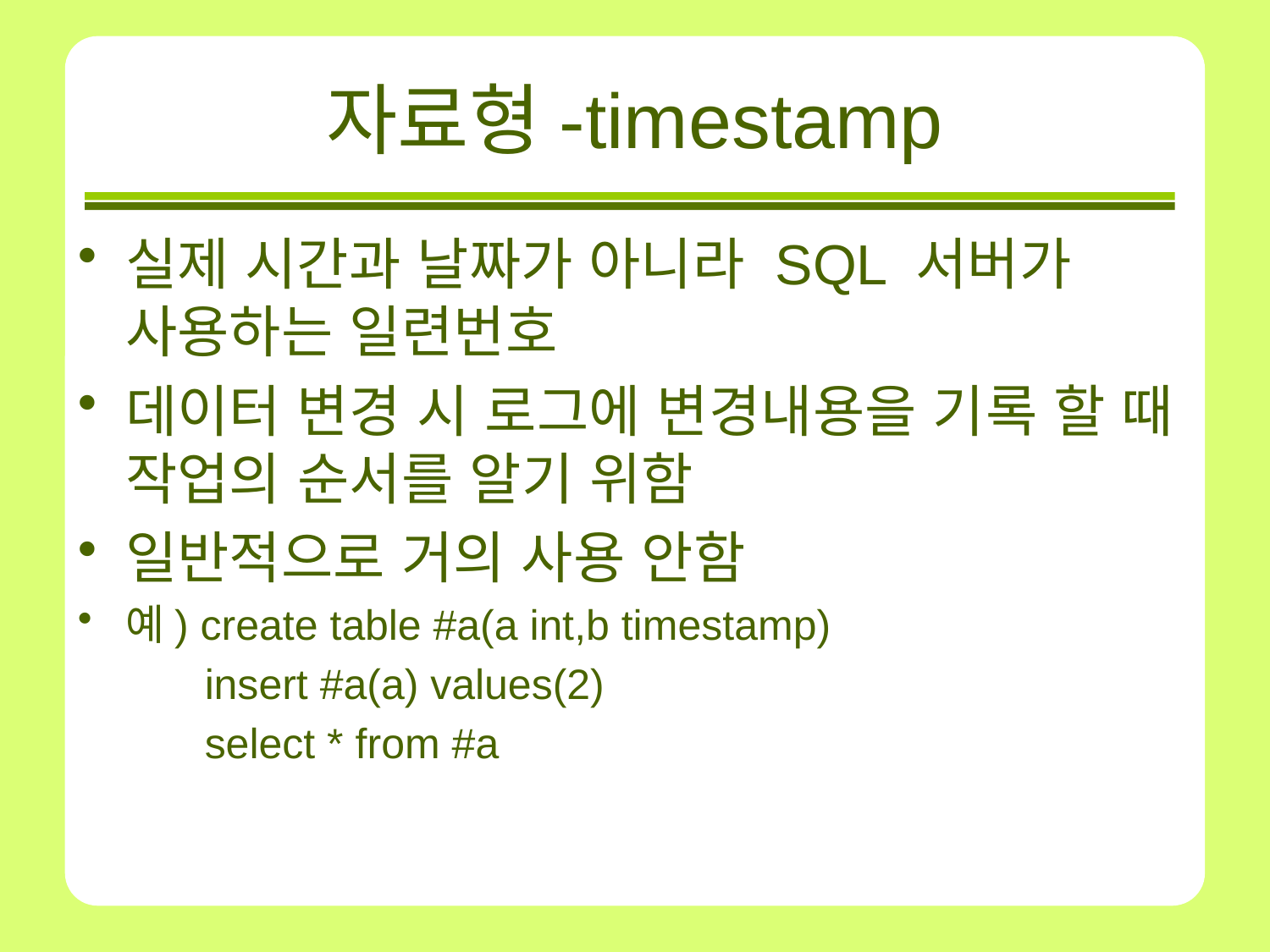

# 자료형-timestamp
실제 시간과 날짜가 아니라 SQL 서버가 사용하는 일련번호
데이터 변경 시 로그에 변경내용을 기록 할 때 작업의 순서를 알기 위함
일반적으로 거의 사용 안함
예) create table #a(a int,b timestamp)
insert #a(a) values(2)
select * from #a